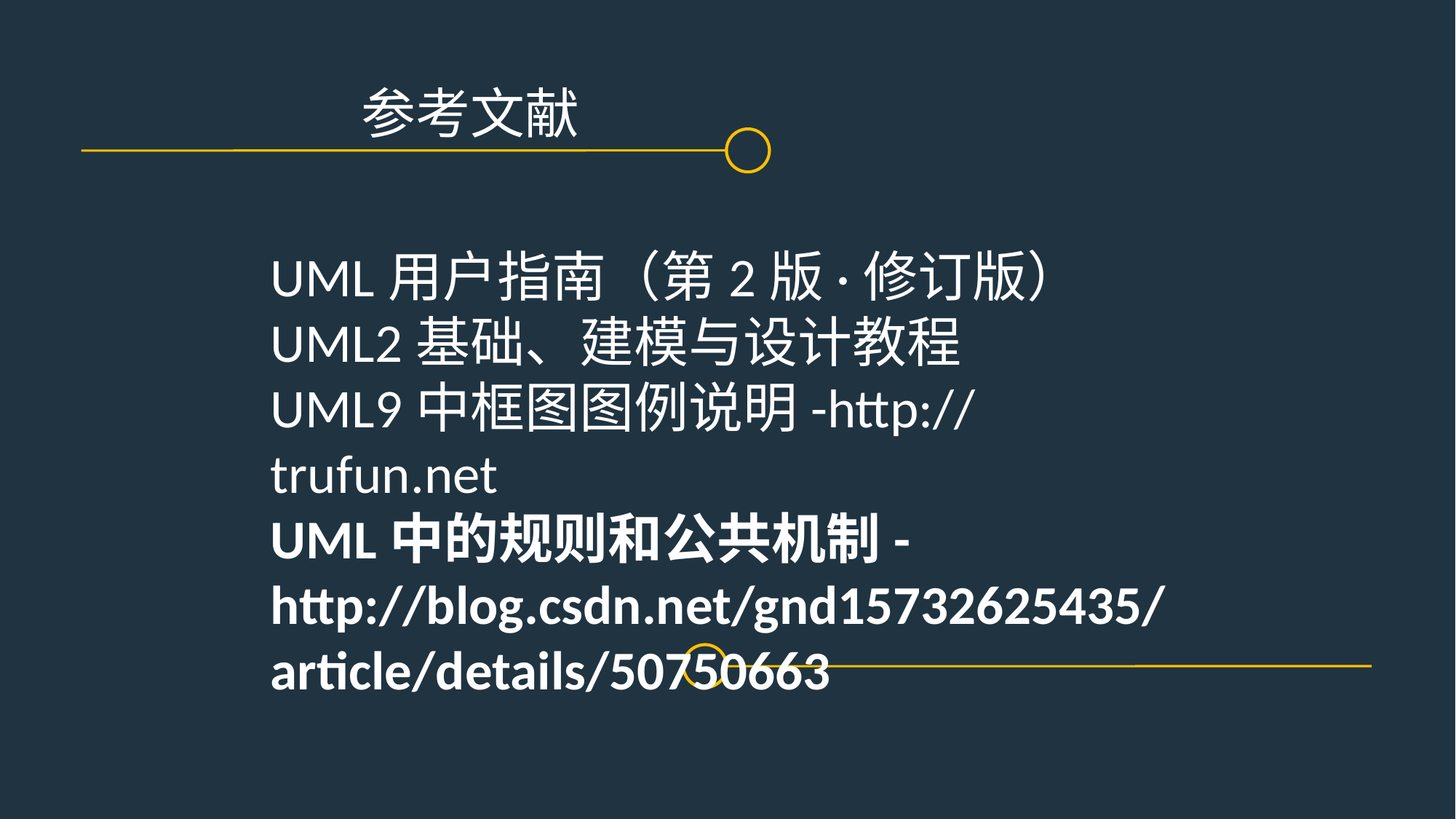

参考文献

UML用户指南（第2版·修订版）
UML2基础、建模与设计教程
UML9中框图图例说明-http://trufun.net
UML中的规则和公共机制- http://blog.csdn.net/gnd15732625435/article/details/50750663